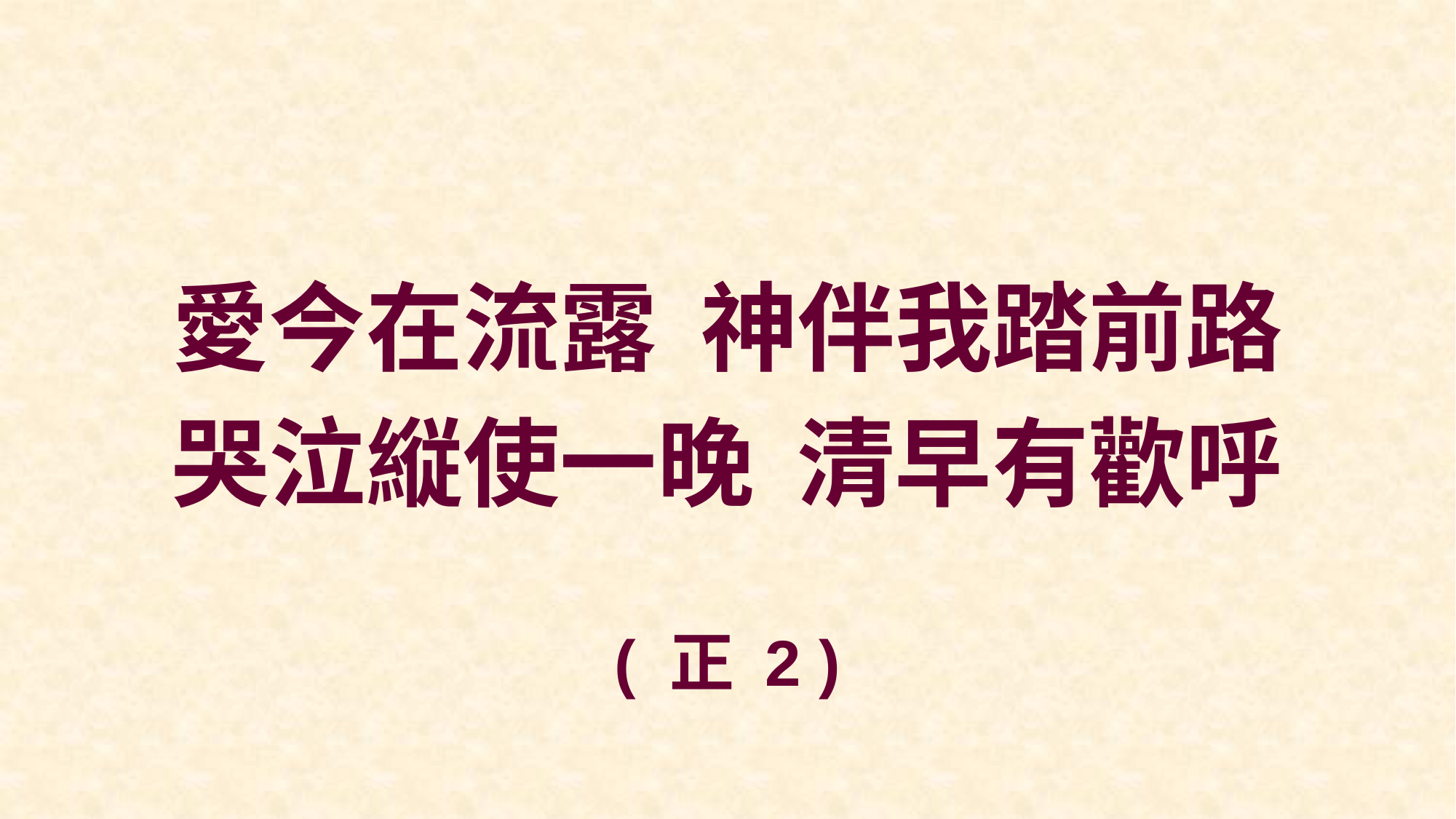

愛今在流露  神伴我踏前路
哭泣縦使一晚  清早有歡呼
( 正 2 )